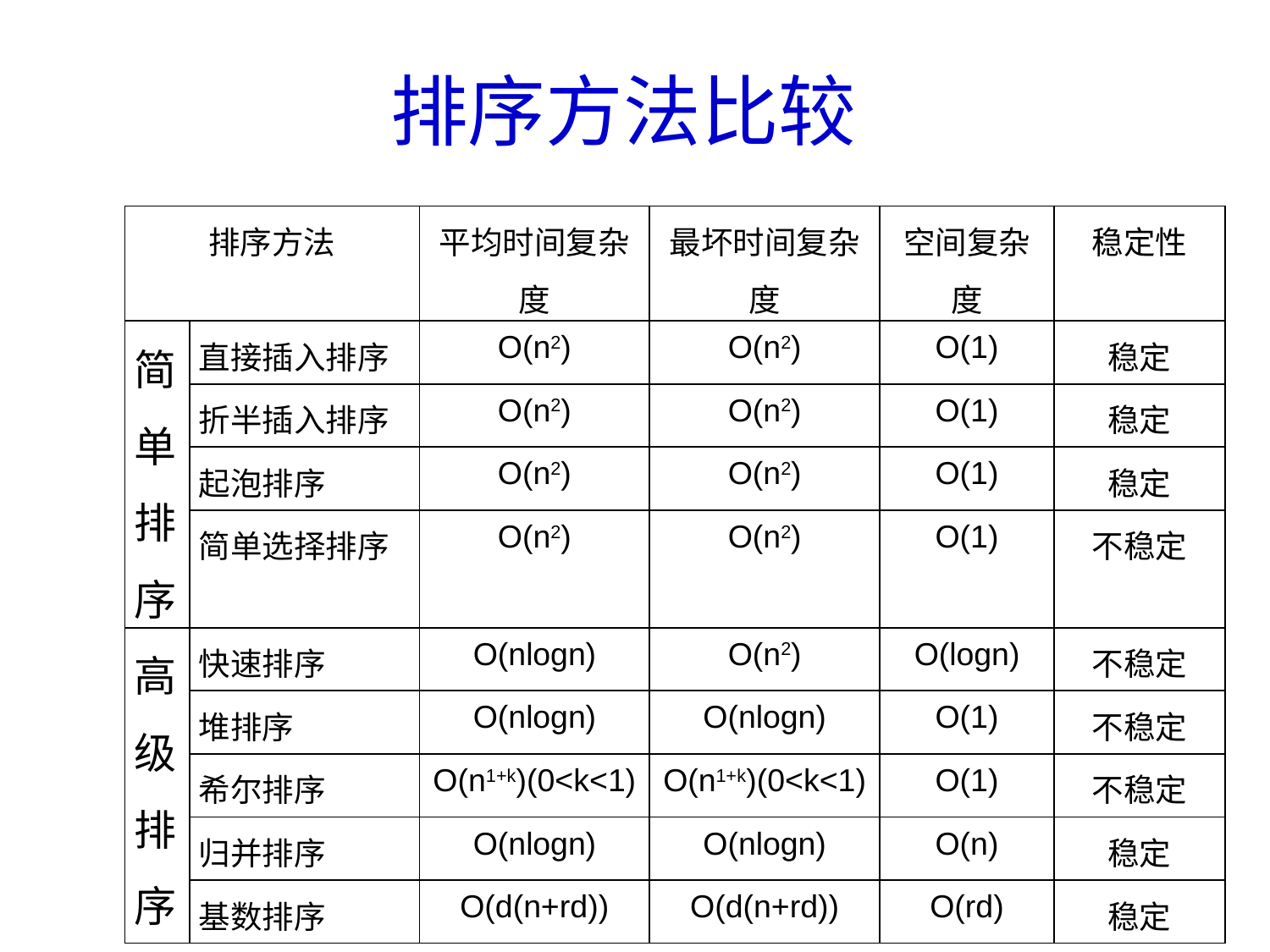

排序方法比较
| 排序方法 |  | 平均时间复杂度 | 最坏时间复杂度 | 空间复杂度 | 稳定性 |
| --- | --- | --- | --- | --- | --- |
| 简 单 排 序 | 直接插入排序 | O(n2) | O(n2) | O(1) | 稳定 |
|  | 折半插入排序 | O(n2) | O(n2) | O(1) | 稳定 |
|  | 起泡排序 | O(n2) | O(n2) | O(1) | 稳定 |
|  | 简单选择排序 | O(n2) | O(n2) | O(1) | 不稳定 |
| 高 级 排 序 | 快速排序 | O(nlogn) | O(n2) | O(logn) | 不稳定 |
|  | 堆排序 | O(nlogn) | O(nlogn) | O(1) | 不稳定 |
|  | 希尔排序 | O(n1+k)(0<k<1) | O(n1+k)(0<k<1) | O(1) | 不稳定 |
|  | 归并排序 | O(nlogn) | O(nlogn) | O(n) | 稳定 |
|  | 基数排序 | O(d(n+rd)) | O(d(n+rd)) | O(rd) | 稳定 |